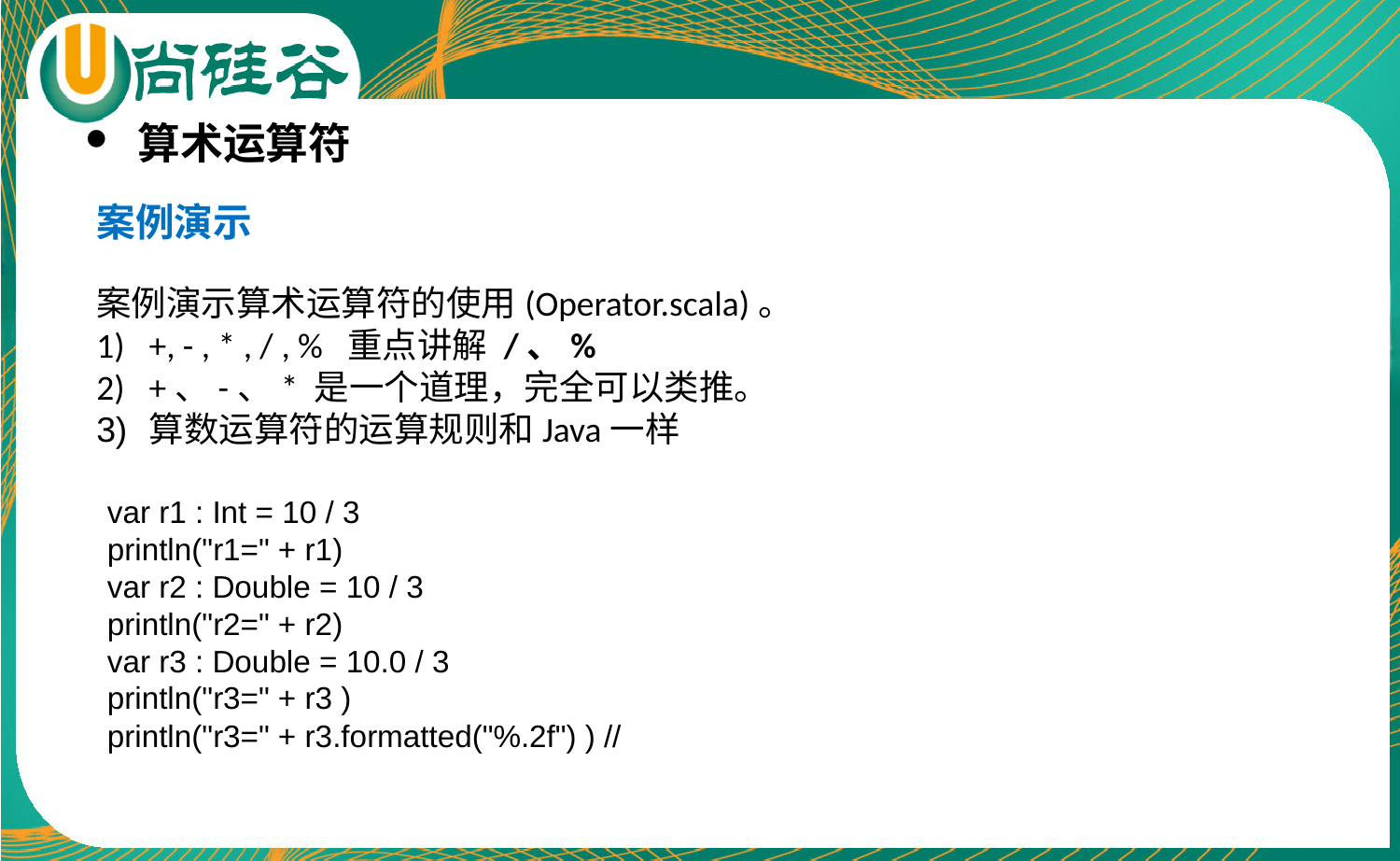

算术运算符

案例演示

案例演示算术运算符的使用(Operator.scala)。
+, - , * , / , %  重点讲解 /、%
+、-、* 是一个道理，完全可以类推。
算数运算符的运算规则和Java一样

var r1 : Int = 10 / 3
println("r1=" + r1)
var r2 : Double = 10 / 3
println("r2=" + r2)
var r3 : Double = 10.0 / 3
println("r3=" + r3 )
println("r3=" + r3.formatted("%.2f") ) //